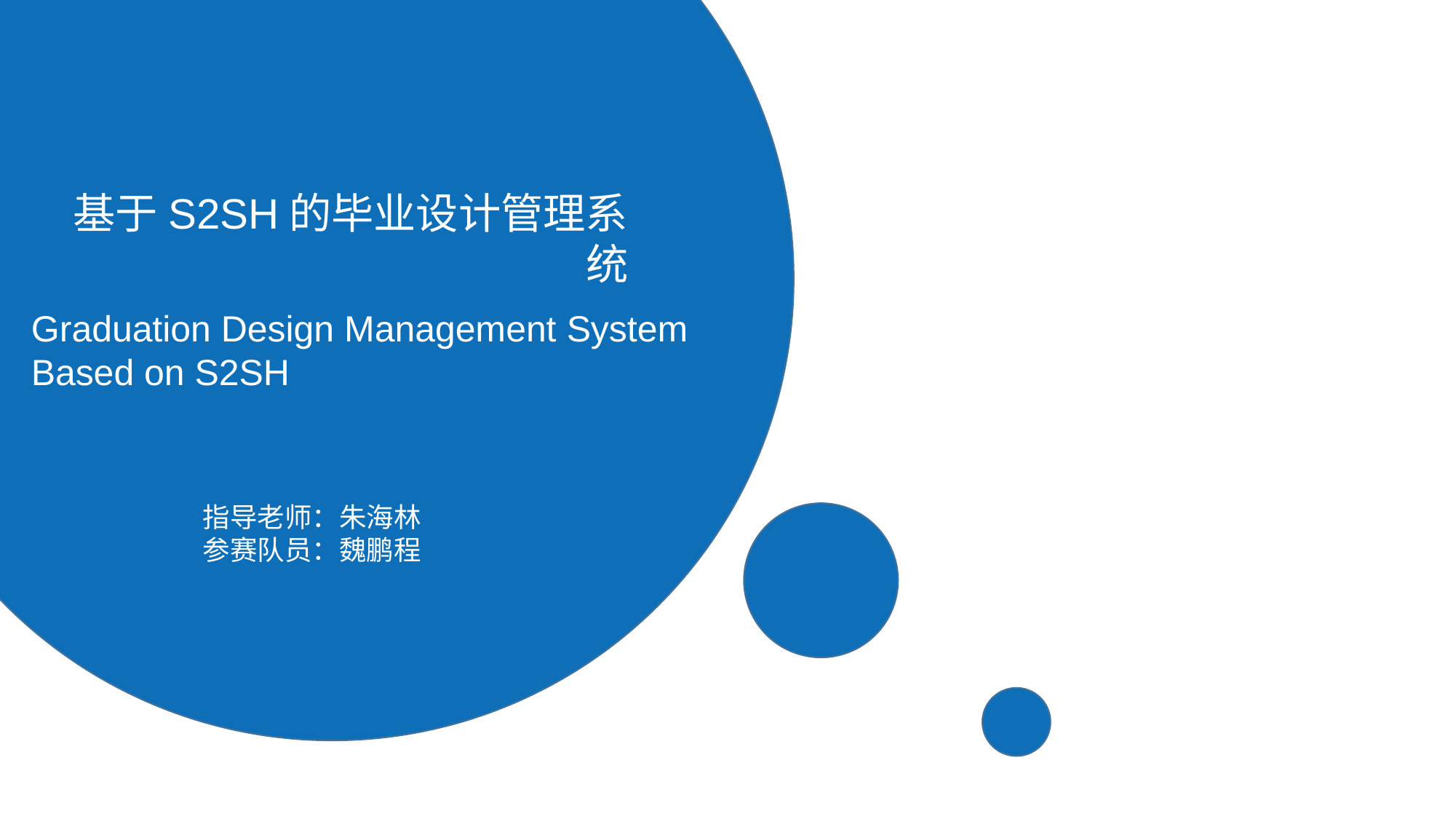

基于S2SH的毕业设计管理系统
Graduation Design Management System Based on S2SH
指导老师：朱海林
参赛队员：魏鹏程